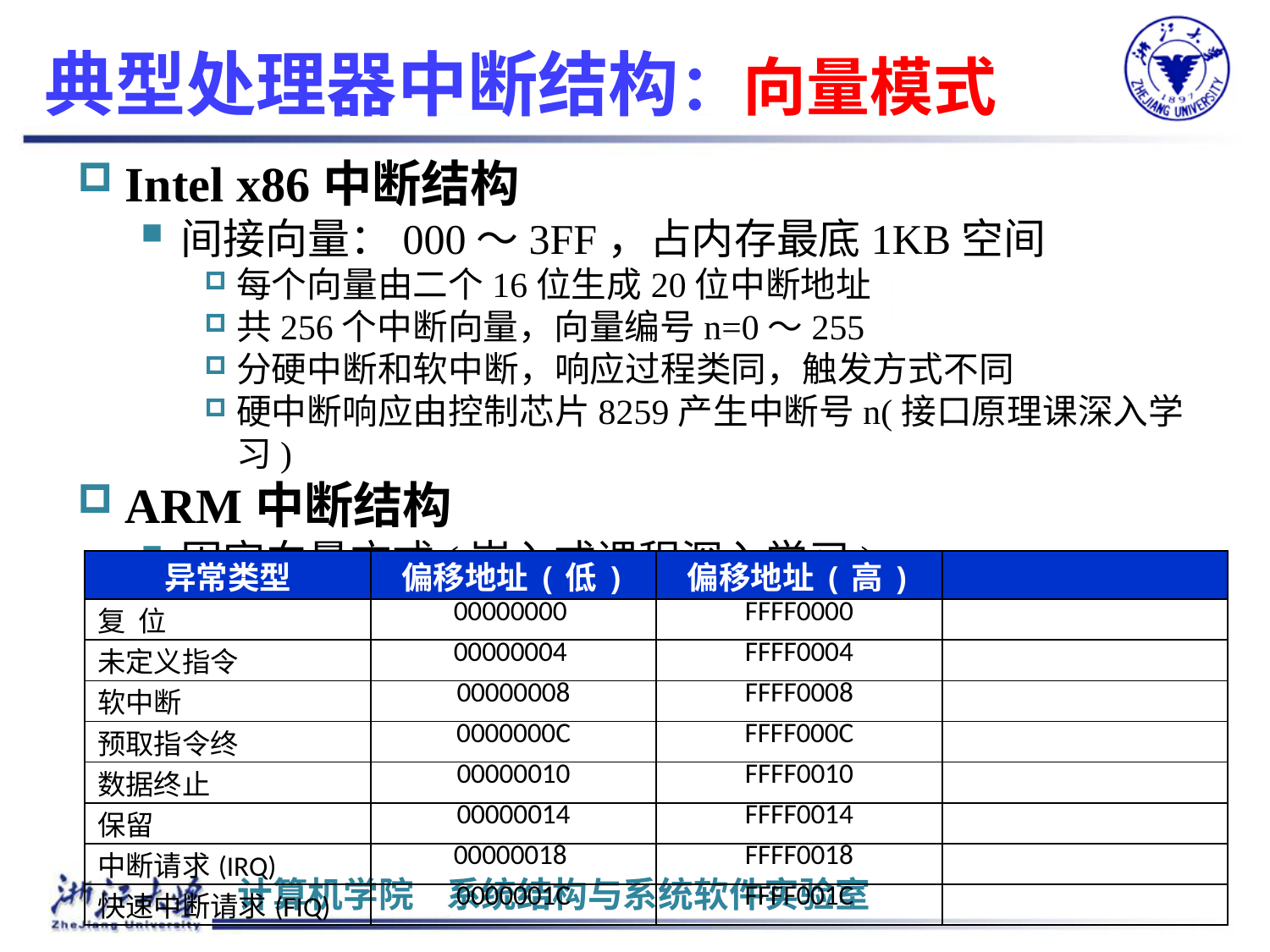

# 典型处理器中断结构：向量模式
Intel x86中断结构
间接向量：000～3FF，占内存最底1KB空间
每个向量由二个16位生成20位中断地址
共256个中断向量，向量编号n=0～255
分硬中断和软中断，响应过程类同，触发方式不同
硬中断响应由控制芯片8259产生中断号n(接口原理课深入学习)
ARM中断结构
固定向量方式(嵌入式课程深入学习)
| 异常类型 | 偏移地址(低) | 偏移地址(高) |  |
| --- | --- | --- | --- |
| 复 位 | 00000000 | FFFF0000 |  |
| 未定义指令 | 00000004 | FFFF0004 |  |
| 软中断 | 00000008 | FFFF0008 |  |
| 预取指令终 | 0000000C | FFFF000C |  |
| 数据终止 | 00000010 | FFFF0010 |  |
| 保留 | 00000014 | FFFF0014 |  |
| 中断请求(IRQ) | 00000018 | FFFF0018 |  |
| 快速中断请求(FIQ) | 0000001C | FFFF001C |  |